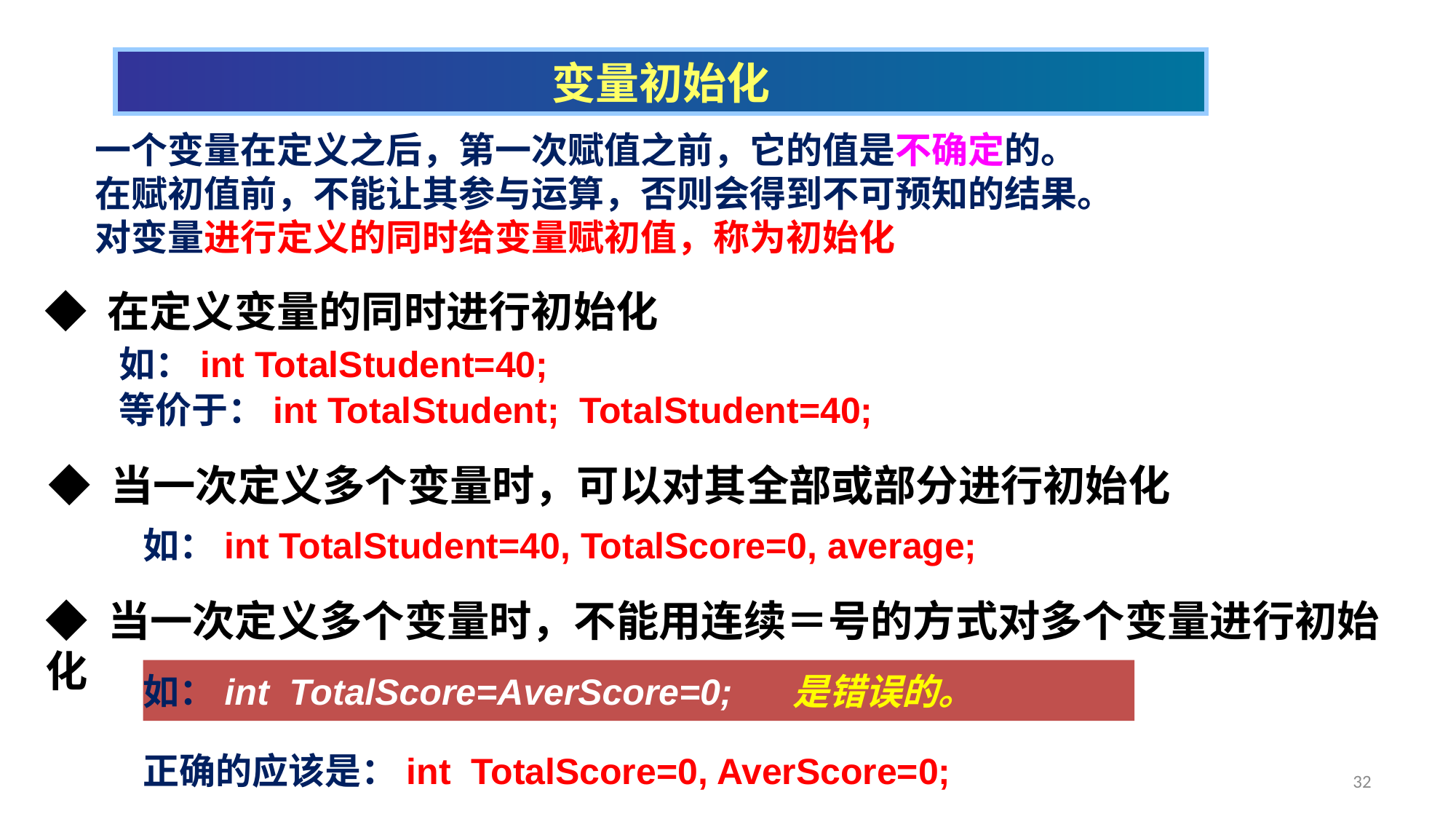

变量初始化
一个变量在定义之后，第一次赋值之前，它的值是不确定的。
在赋初值前，不能让其参与运算，否则会得到不可预知的结果。
对变量进行定义的同时给变量赋初值，称为初始化
◆ 在定义变量的同时进行初始化
如：int TotalStudent=40;
等价于：int TotalStudent;  TotalStudent=40;
◆ 当一次定义多个变量时，可以对其全部或部分进行初始化
如：int TotalStudent=40, TotalScore=0, average;
◆ 当一次定义多个变量时，不能用连续＝号的方式对多个变量进行初始化
如：int  TotalScore=AverScore=0;    是错误的。
正确的应该是：int  TotalScore=0, AverScore=0;
32